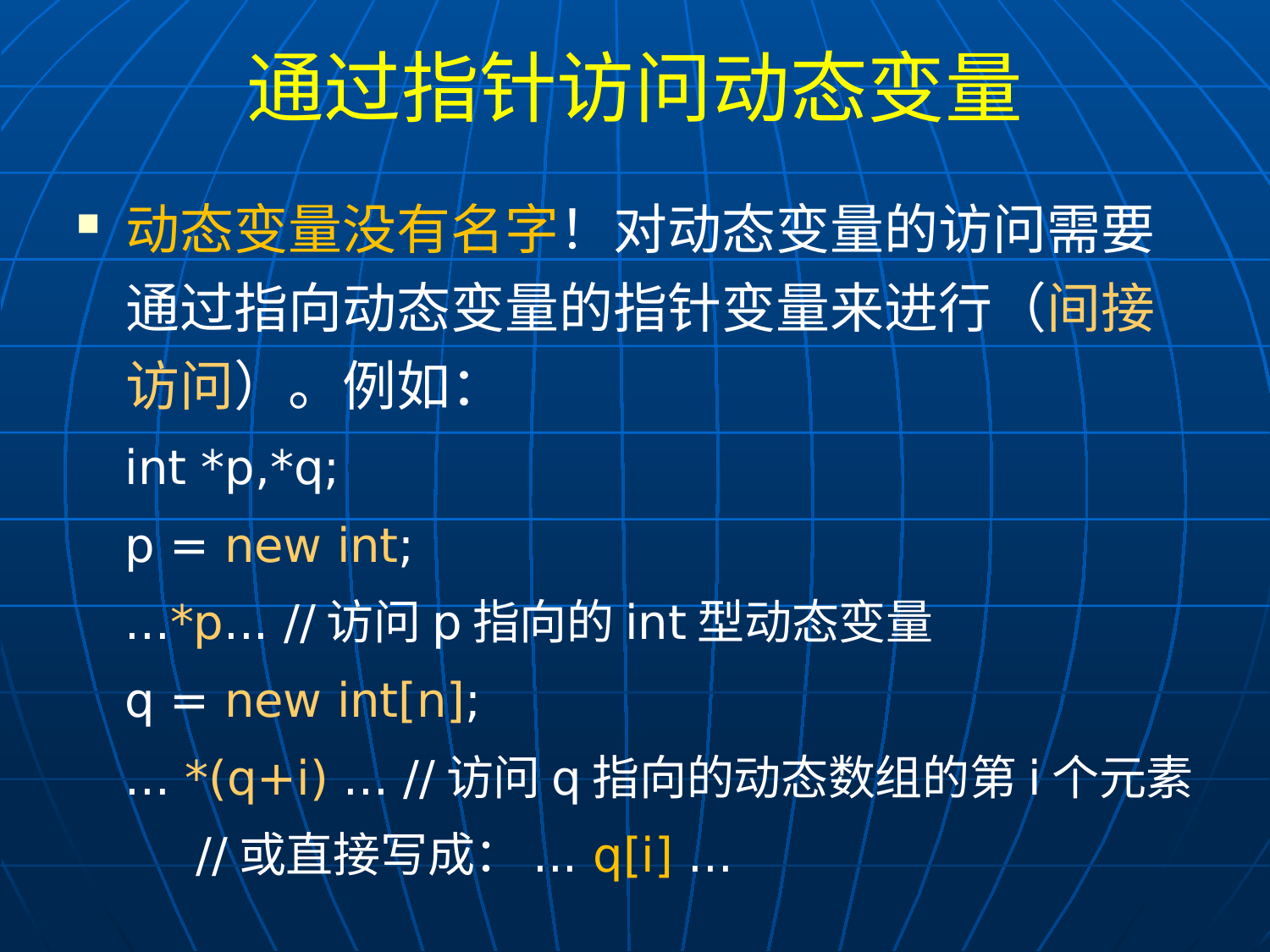

# 通过指针访问动态变量
动态变量没有名字！对动态变量的访问需要通过指向动态变量的指针变量来进行（间接访问）。例如：
int *p,*q;
p = new int;
...*p... //访问p指向的int型动态变量
q = new int[n];
... *(q+i) ... //访问q指向的动态数组的第i个元素
			  //或直接写成：... q[i] ...